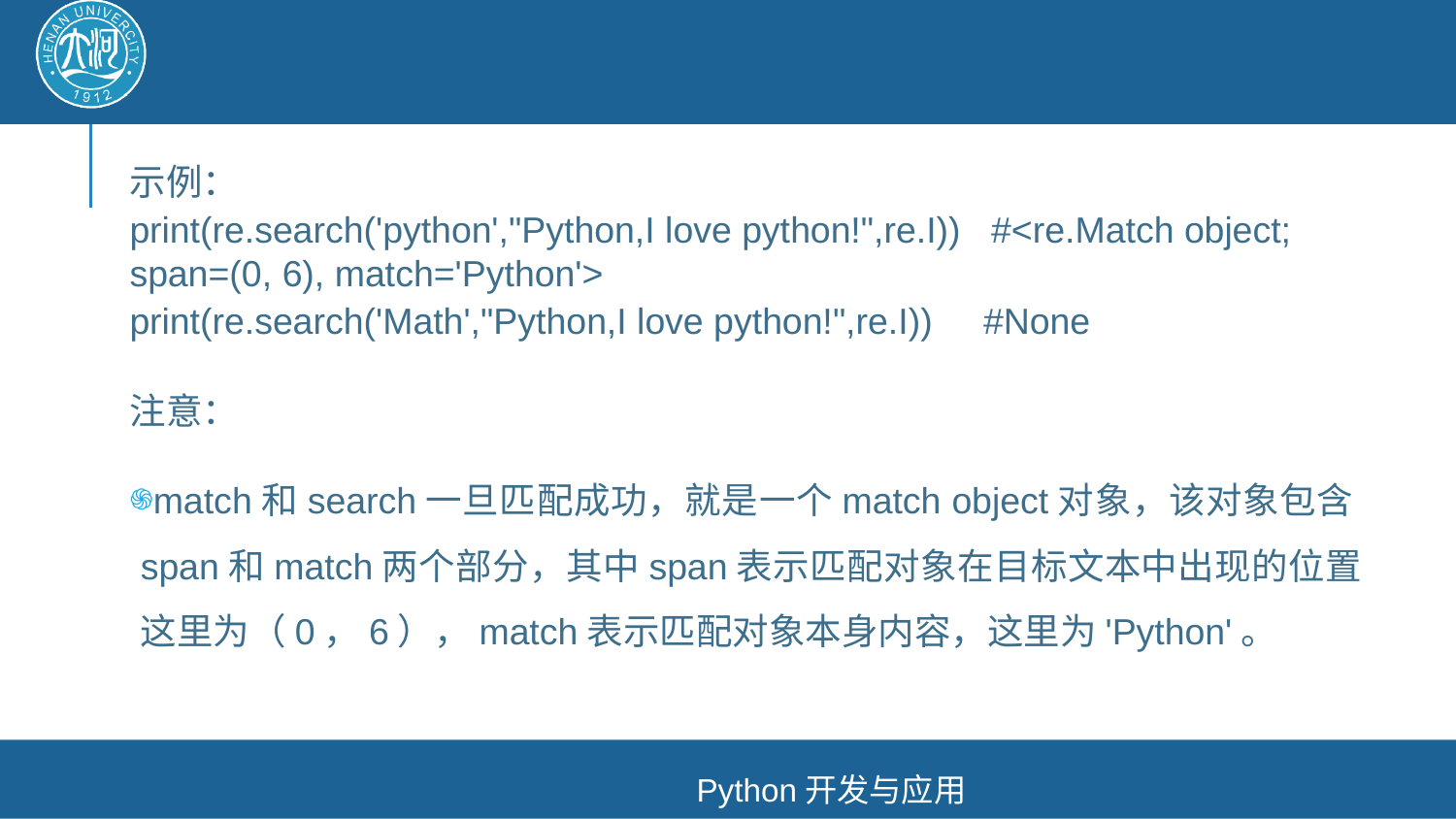

#
示例：
print(re.search('python',"Python,I love python!",re.I))   #<re.Match object; span=(0, 6), match='Python'>
print(re.search('Math',"Python,I love python!",re.I))     #None
注意：
match和search一旦匹配成功，就是一个match object对象，该对象包含span和match两个部分，其中span表示匹配对象在目标文本中出现的位置这里为（0，6），match表示匹配对象本身内容，这里为'Python'。

Python开发与应用
53